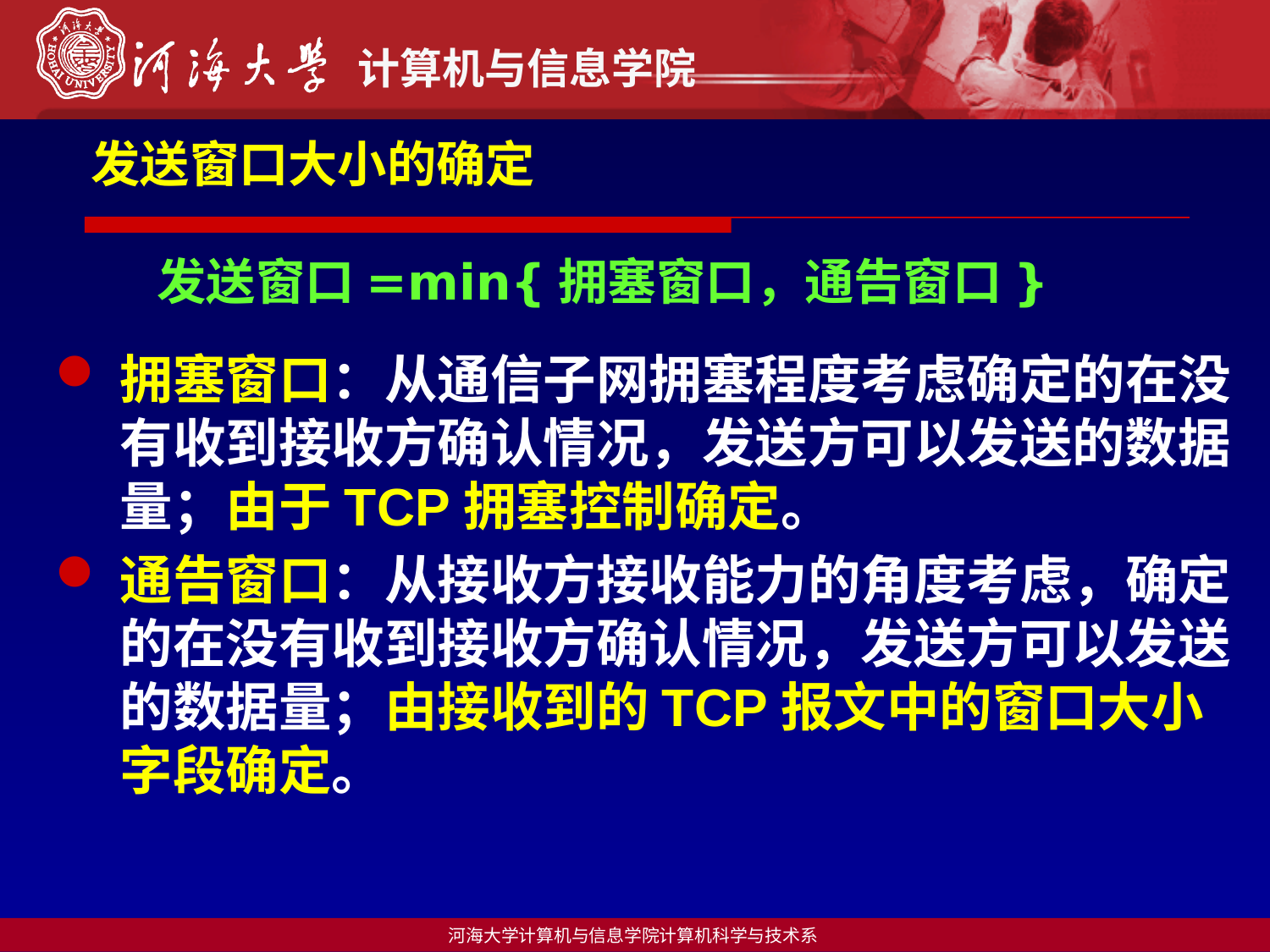

发送窗口大小的确定
发送窗口=min{拥塞窗口，通告窗口}
拥塞窗口：从通信子网拥塞程度考虑确定的在没有收到接收方确认情况，发送方可以发送的数据量；由于TCP拥塞控制确定。
通告窗口：从接收方接收能力的角度考虑，确定的在没有收到接收方确认情况，发送方可以发送的数据量；由接收到的TCP报文中的窗口大小字段确定。